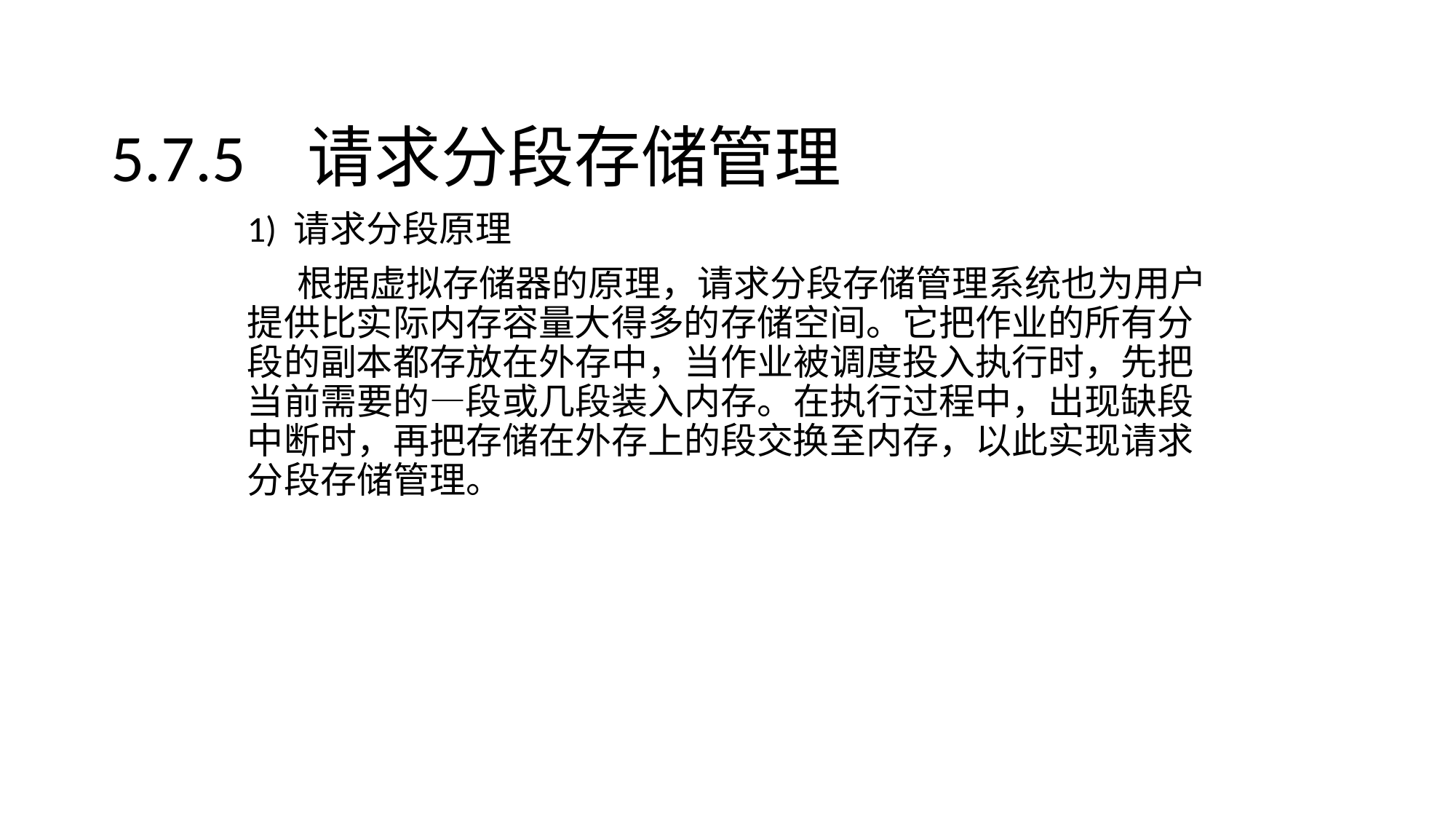

5.7.5   请求分段存储管理
1) 请求分段原理
     根据虚拟存储器的原理，请求分段存储管理系统也为用户提供比实际内存容量大得多的存储空间。它把作业的所有分段的副本都存放在外存中，当作业被调度投入执行时，先把当前需要的—段或几段装入内存。在执行过程中，出现缺段中断时，再把存储在外存上的段交换至内存，以此实现请求分段存储管理。

15